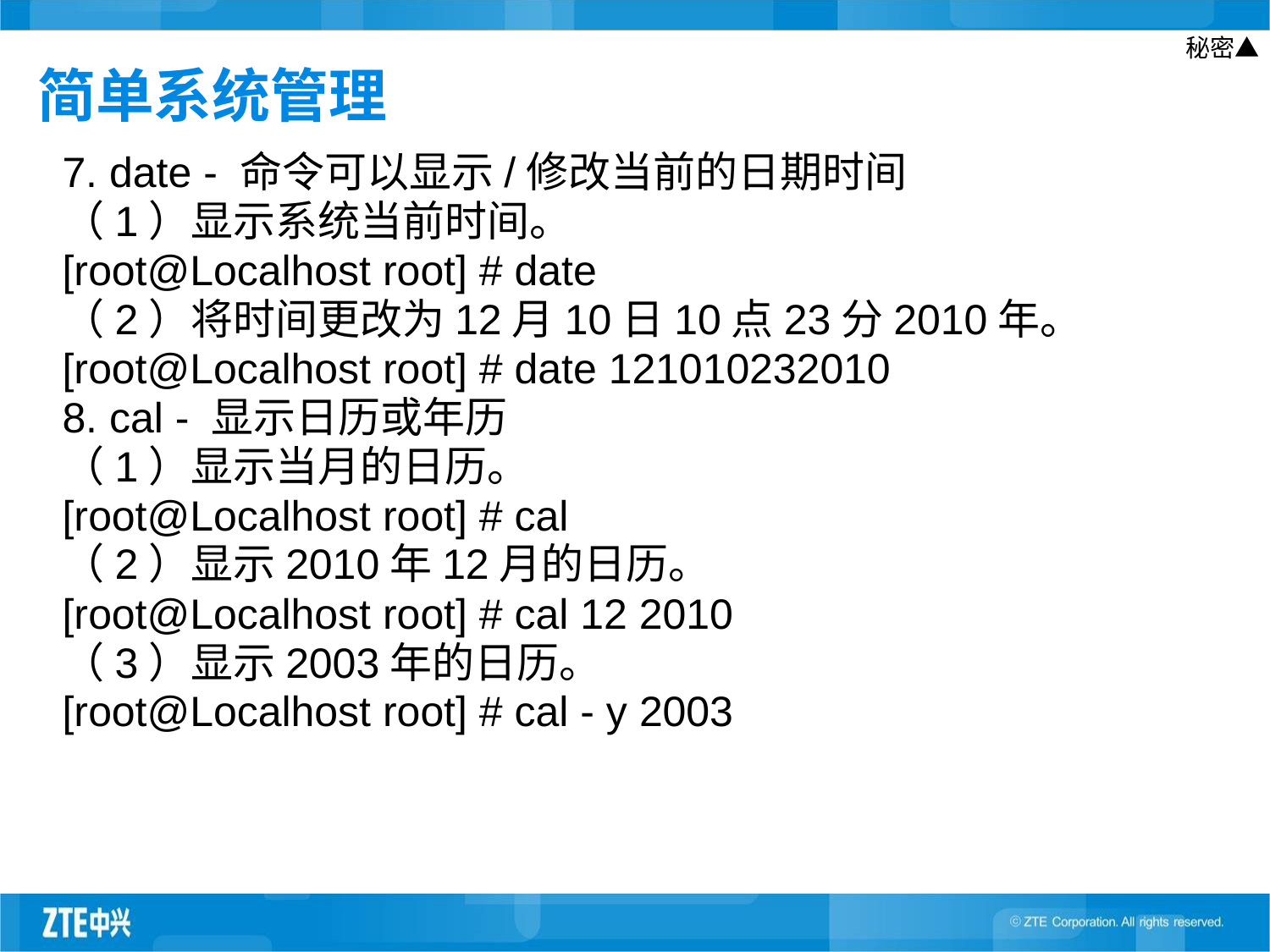

# 简单系统管理
7. date - 命令可以显示/修改当前的日期时间
（1）显示系统当前时间。
[root@Localhost root] # date
（2）将时间更改为12月10日10点23分2010年。
[root@Localhost root] # date 121010232010
8. cal - 显示日历或年历
（1）显示当月的日历。
[root@Localhost root] # cal
（2）显示2010年12月的日历。
[root@Localhost root] # cal 12 2010
（3）显示2003年的日历。
[root@Localhost root] # cal - y 2003